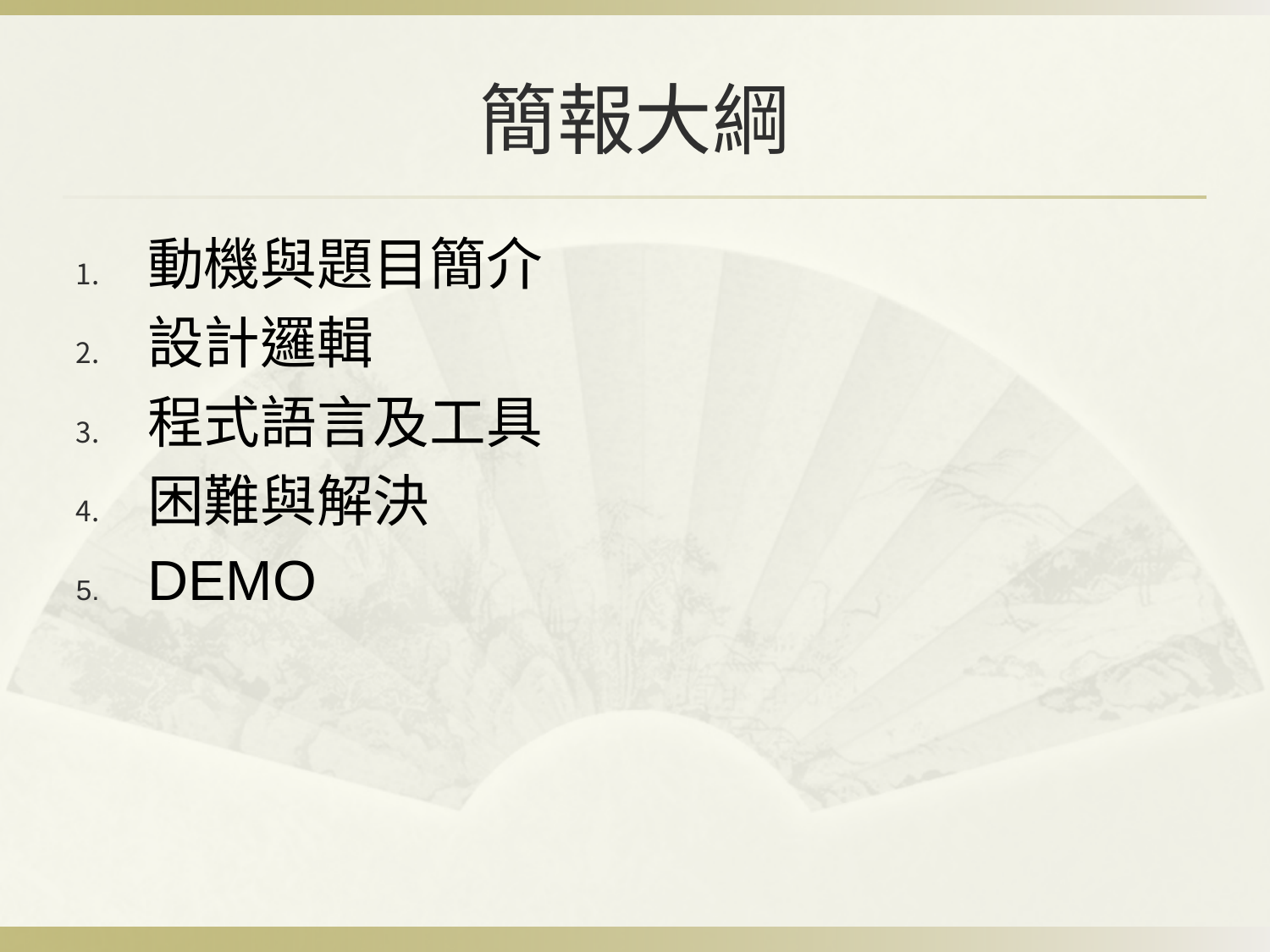

# 簡報大綱
動機與題目簡介
設計邏輯
程式語言及工具
困難與解決
DEMO